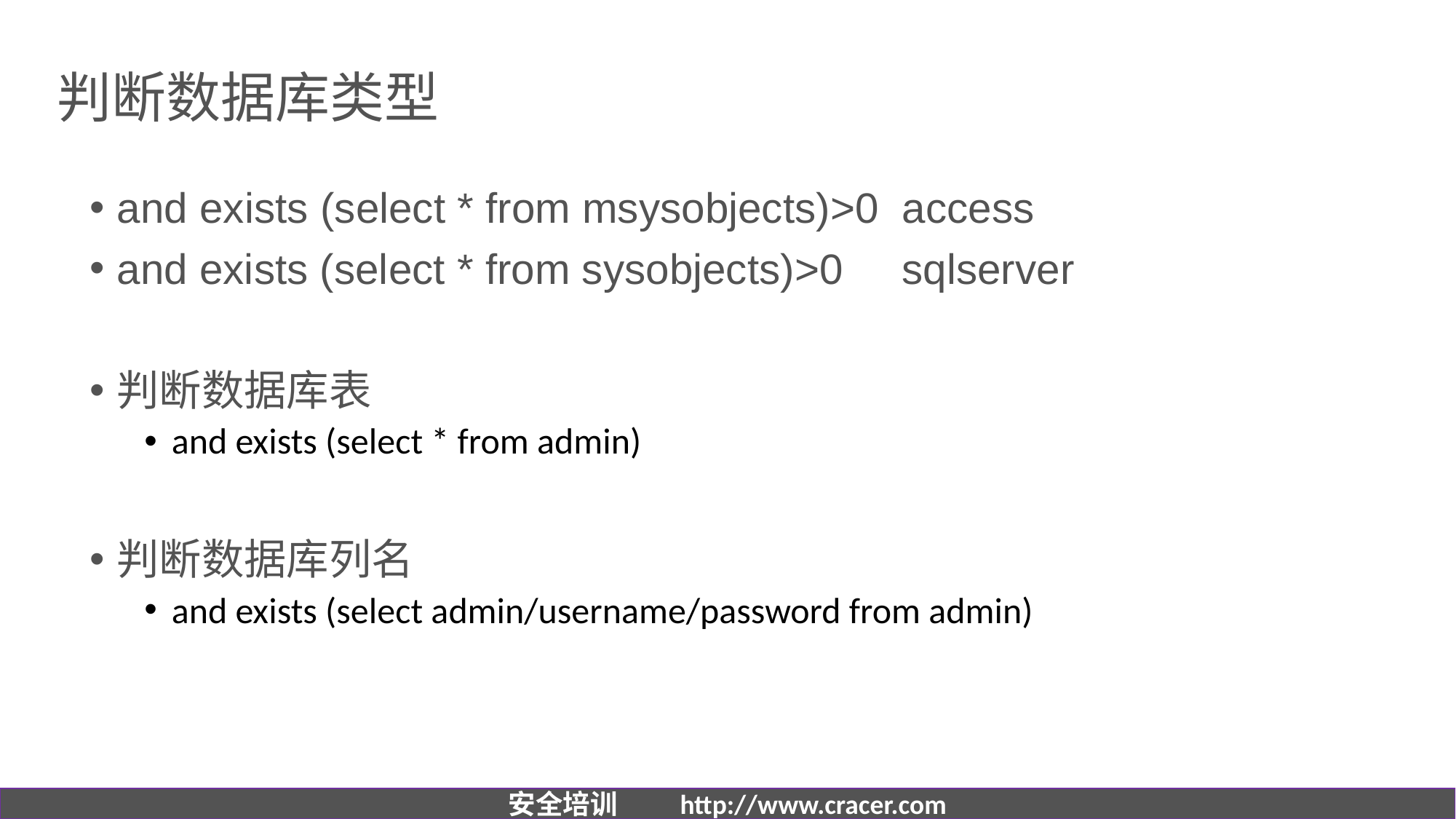

# 判断数据库类型
and exists (select * from msysobjects)>0  access
and exists (select * from sysobjects)>0     sqlserver

判断数据库表
and exists (select * from admin)

判断数据库列名
and exists (select admin/username/password from admin)